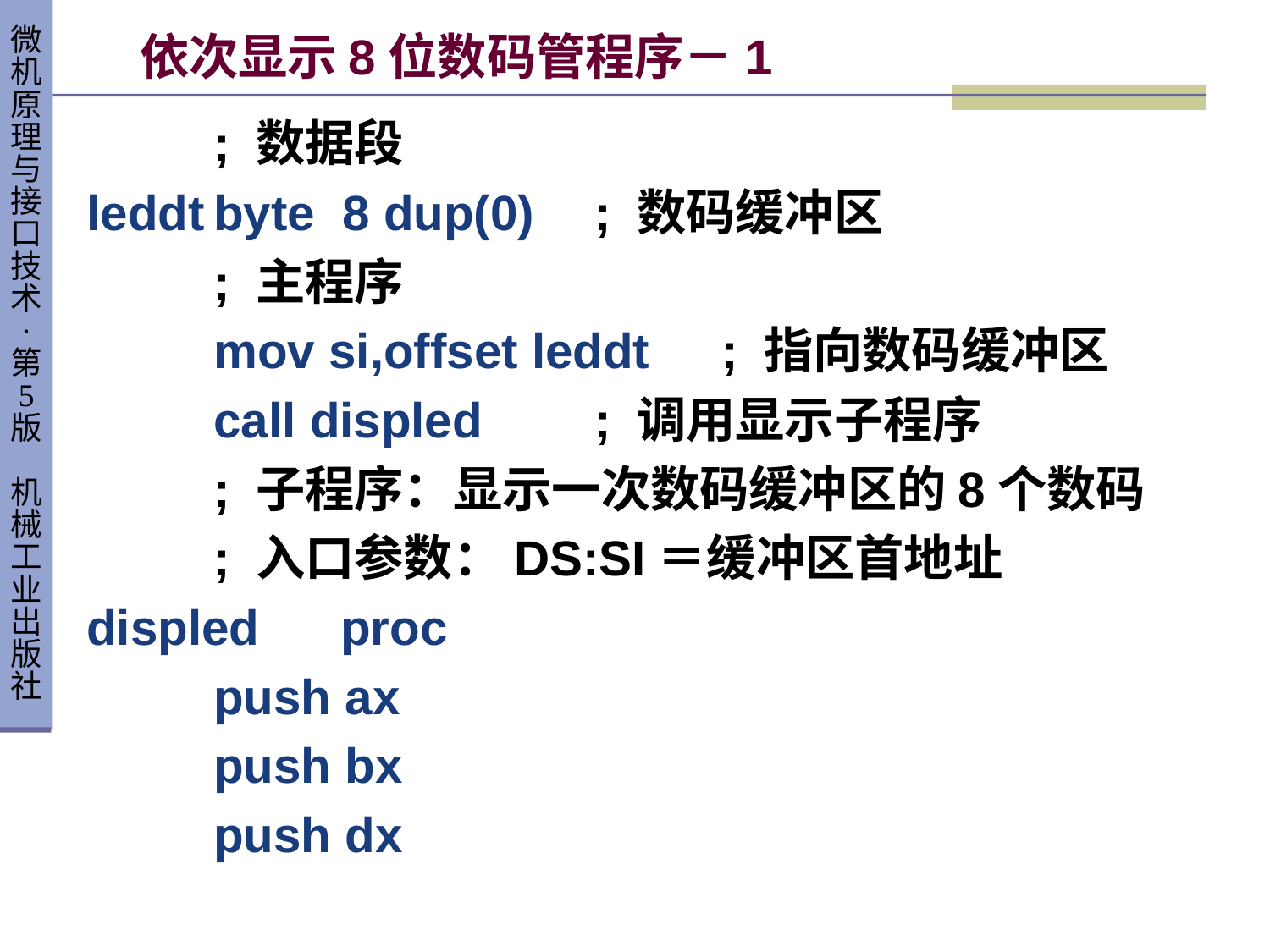

# 依次显示8位数码管程序－1
	; 数据段
leddt	byte  8 dup(0)	; 数码缓冲区
	; 主程序
	mov si,offset leddt	; 指向数码缓冲区
	call displed	; 调用显示子程序
	; 子程序：显示一次数码缓冲区的8个数码
	; 入口参数：DS:SI＝缓冲区首地址
displed	proc
	push ax
	push bx
	push dx